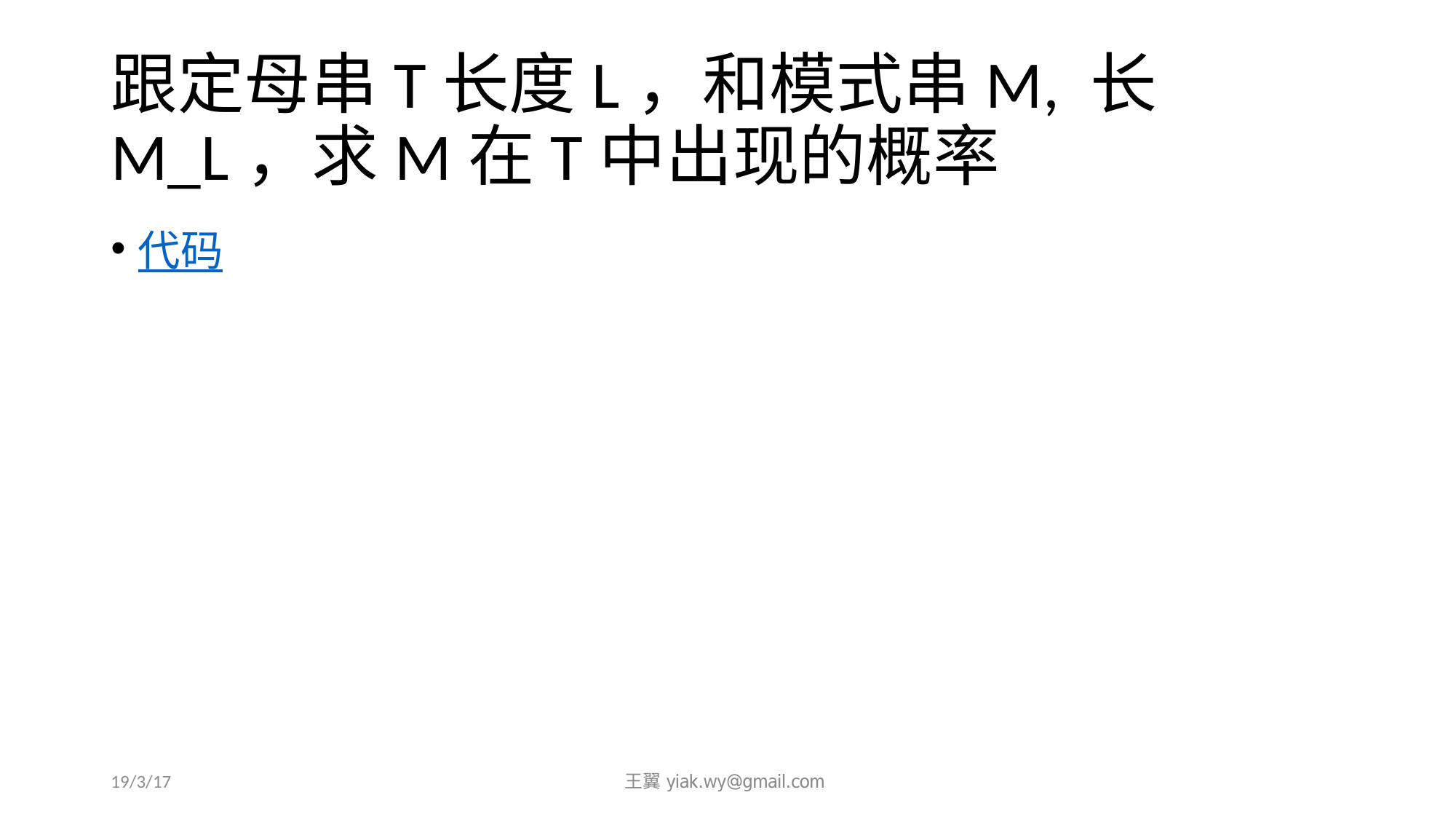

# 跟定母串T长度L，和模式串M, 长M_L，求M在T中出现的概率
代码

19/3/17
王翼 yiak.wy@gmail.com